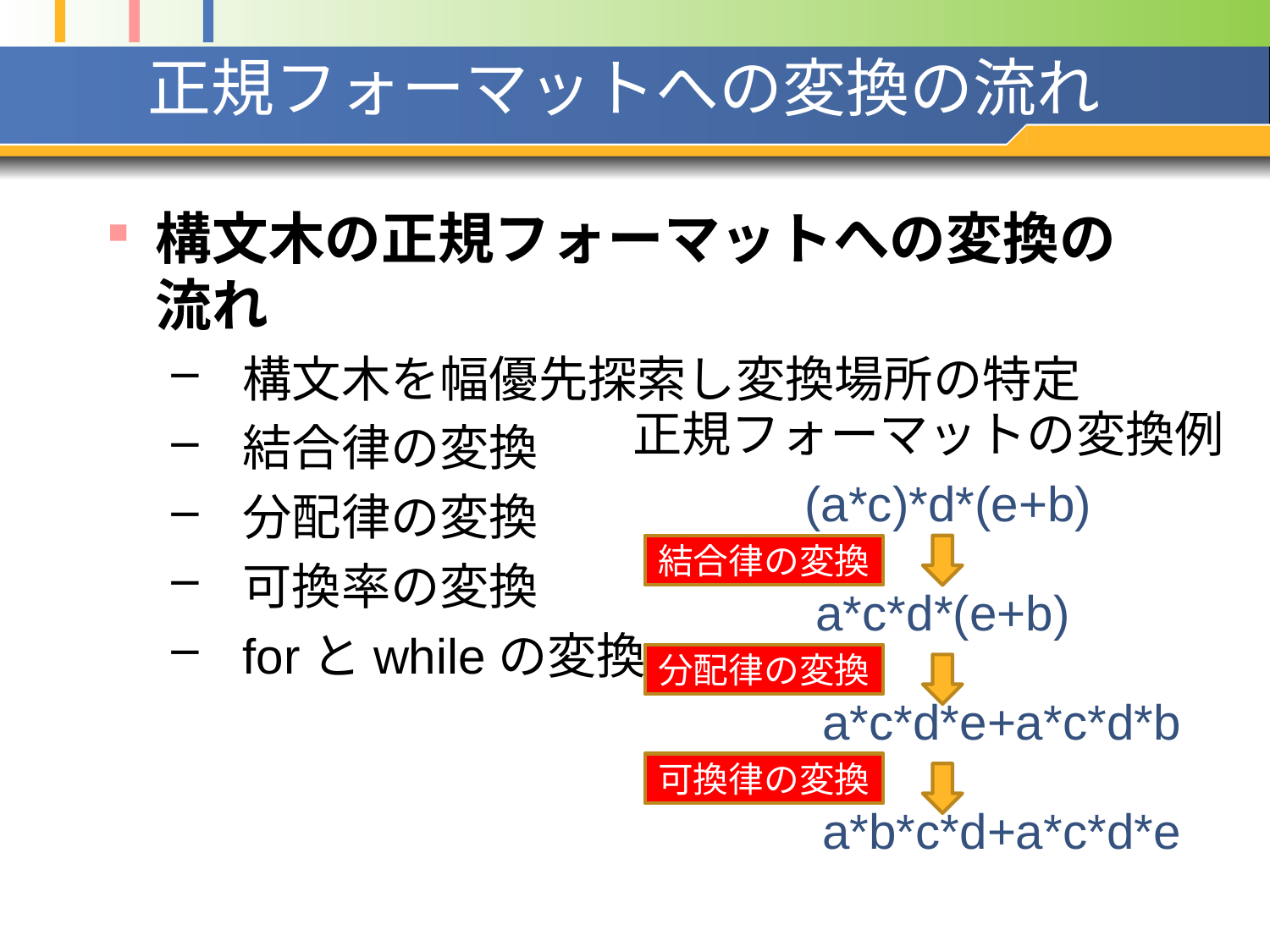

# 正規フォーマットへの変換の流れ
構文木の正規フォーマットへの変換の流れ
構文木を幅優先探索し変換場所の特定
結合律の変換
分配律の変換
可換率の変換
forとwhileの変換

正規フォーマットの変換例
(a*c)*d*(e+b)
結合律の変換

a*c*d*(e+b)
分配律の変換

a*c*d*e+a*c*d*b
可換律の変換

a*b*c*d+a*c*d*e